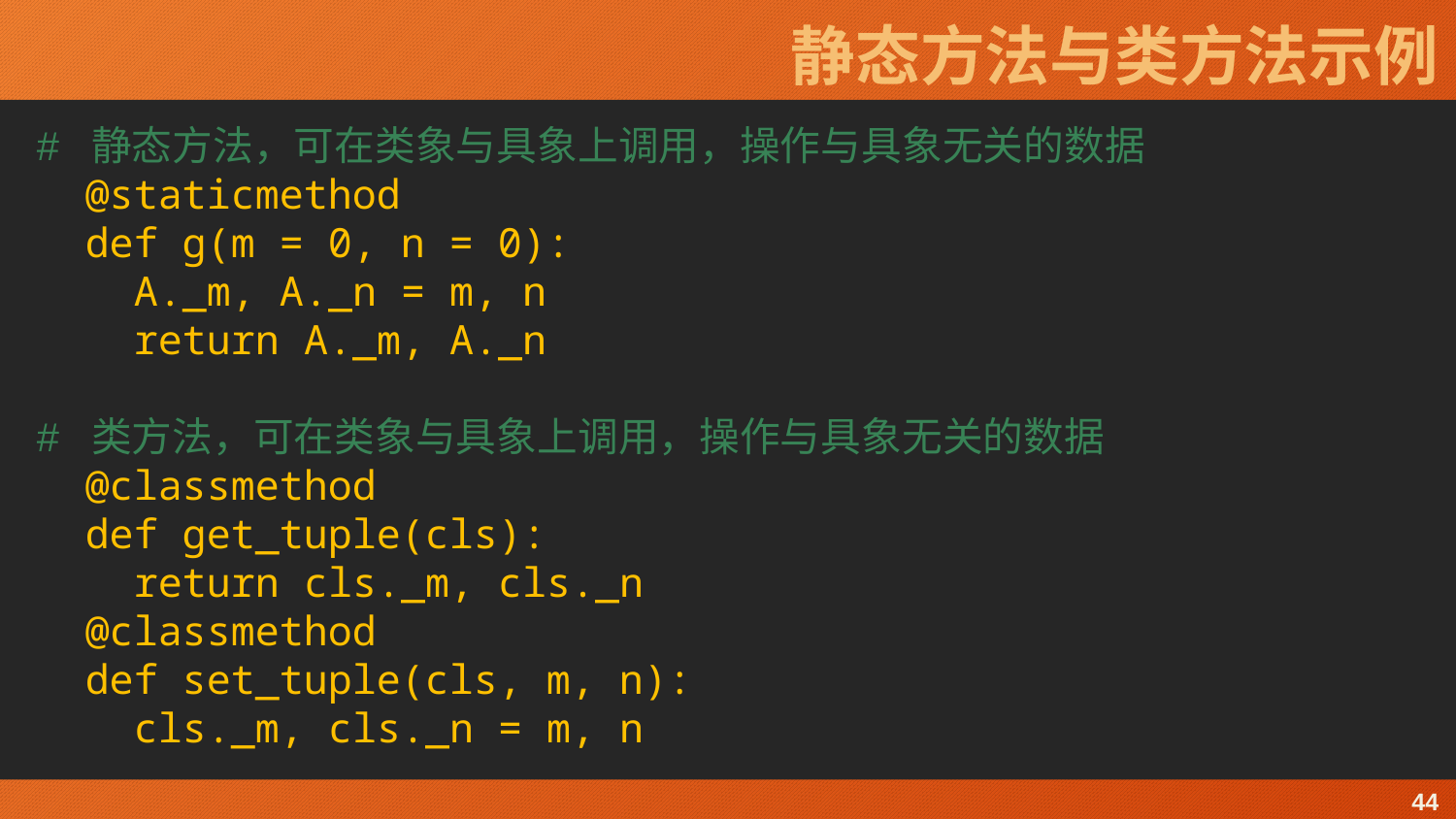

# 静态方法与类方法示例
#  静态方法，可在类象与具象上调用，操作与具象无关的数据
  @staticmethod
  def g(m = 0, n = 0):
    A._m, A._n = m, n
    return A._m, A._n

#  类方法，可在类象与具象上调用，操作与具象无关的数据
  @classmethod
  def get_tuple(cls):
    return cls._m, cls._n
  @classmethod
  def set_tuple(cls, m, n):
    cls._m, cls._n = m, n
44